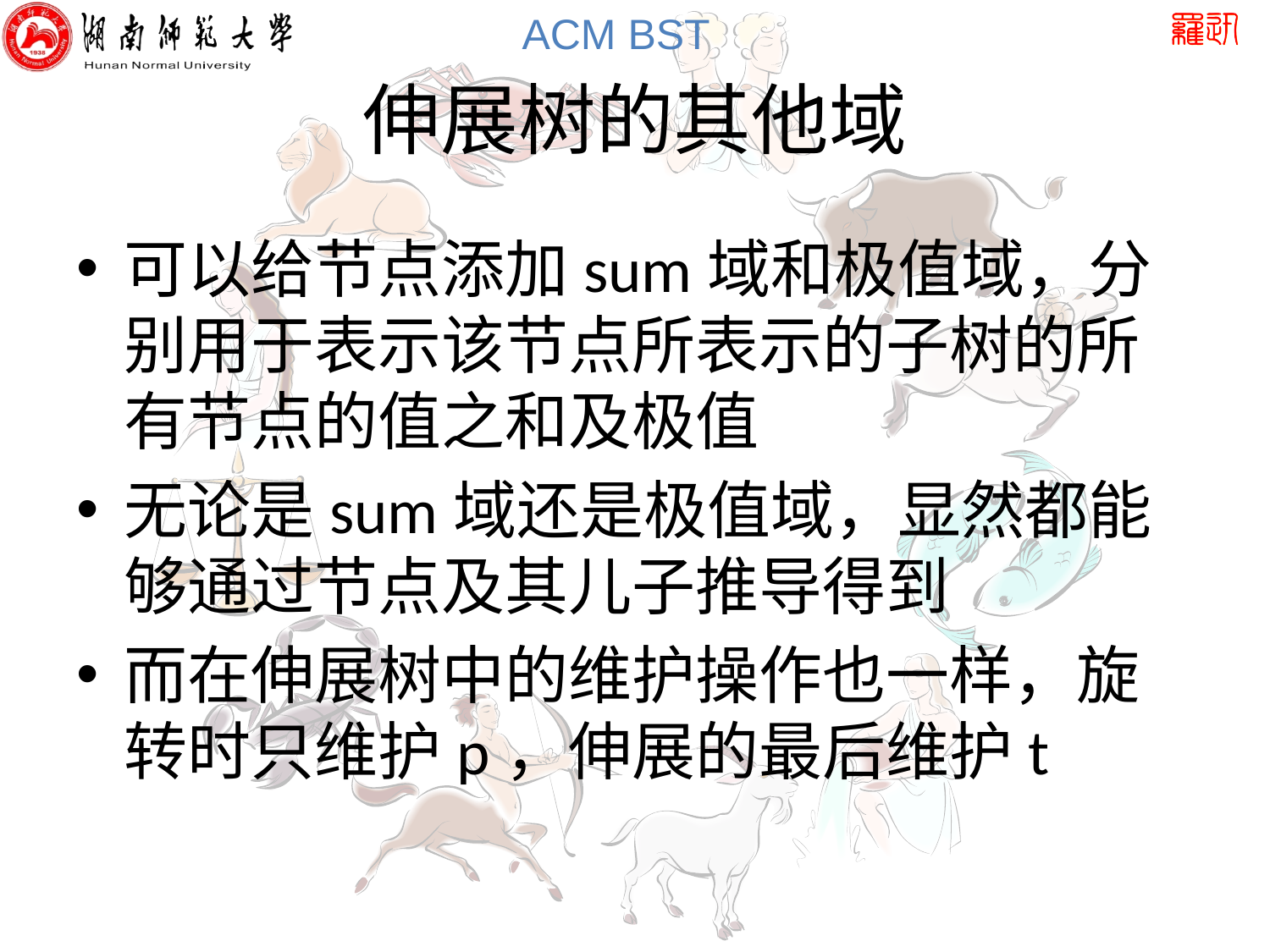

# 伸展树的其他域
可以给节点添加sum域和极值域，分别用于表示该节点所表示的子树的所有节点的值之和及极值
无论是sum域还是极值域，显然都能够通过节点及其儿子推导得到
而在伸展树中的维护操作也一样，旋转时只维护p，伸展的最后维护t